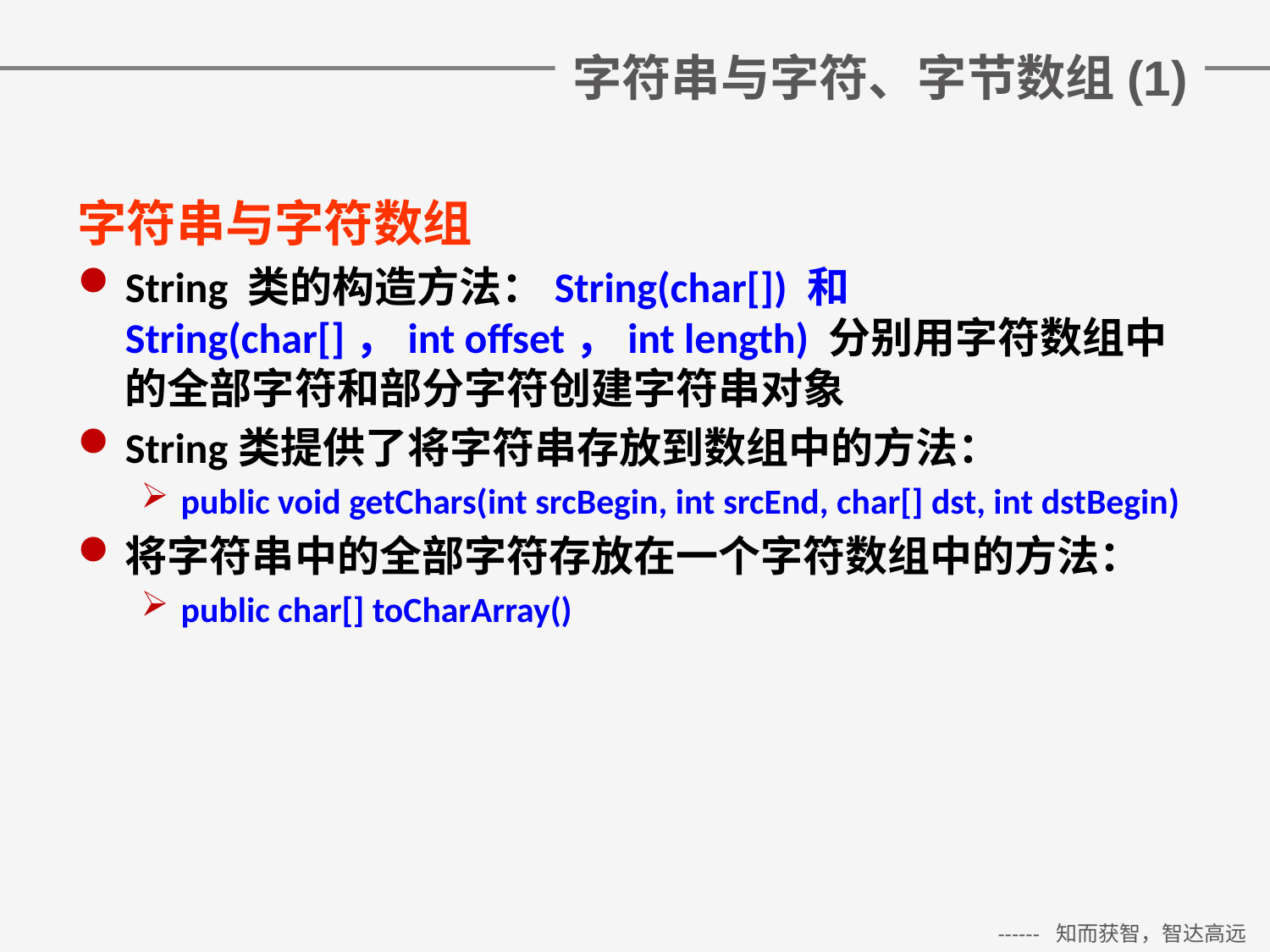

# 字符串与字符、字节数组(1)
字符串与字符数组
String 类的构造方法：String(char[]) 和 String(char[]，int offset，int length) 分别用字符数组中的全部字符和部分字符创建字符串对象
String类提供了将字符串存放到数组中的方法：
public void getChars(int srcBegin, int srcEnd, char[] dst, int dstBegin)
将字符串中的全部字符存放在一个字符数组中的方法：
public char[] toCharArray()